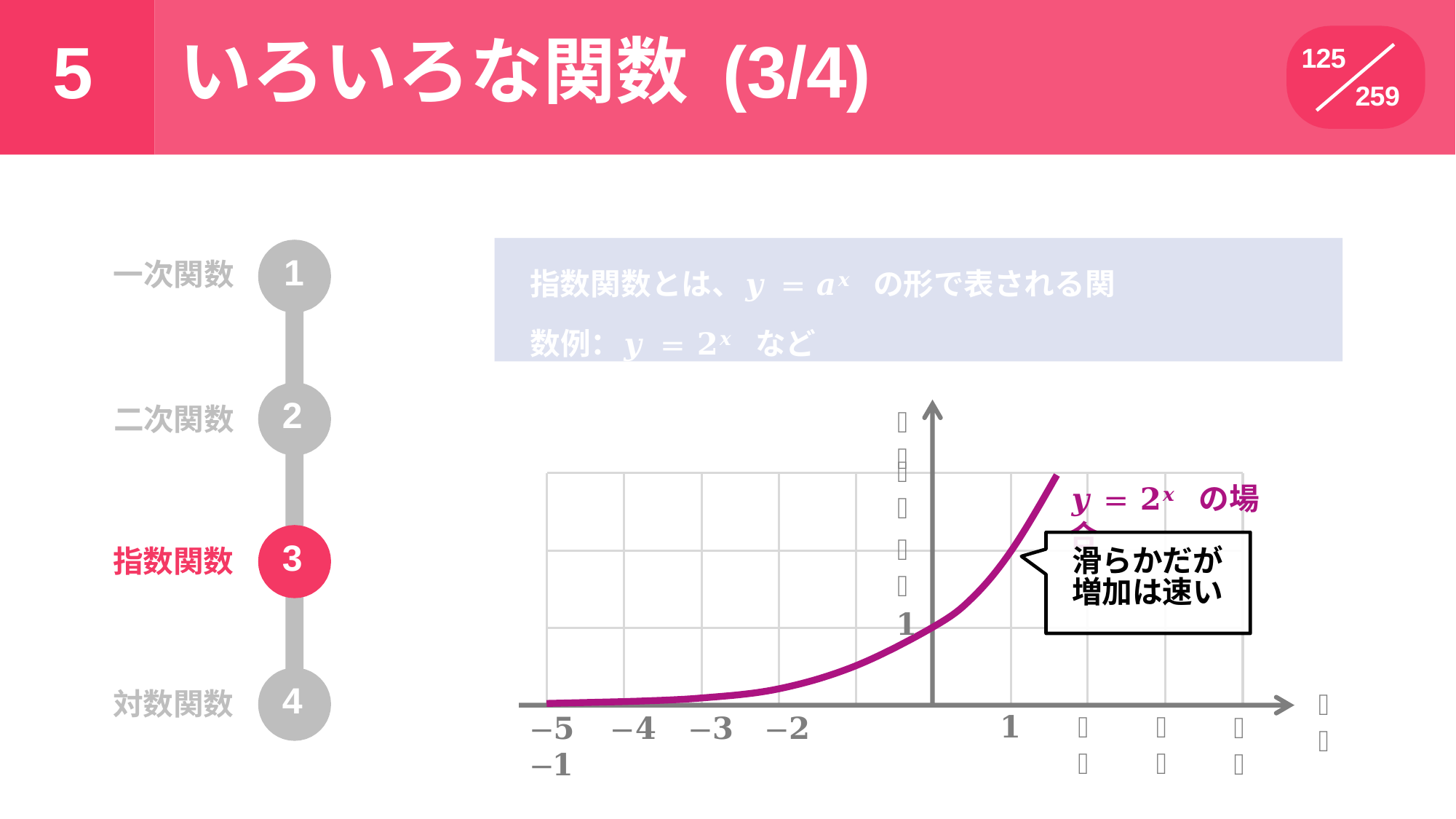

いろいろな関数 (3/4)
# 5
125
259
指数関数とは、𝒚 = 𝒂𝒙 の形で表される関数例：𝒚 = 𝟐𝒙 など

一次関数	1
2
二次関数

𝒚
𝟑

𝒚 = 𝟐𝒙 の場合

𝟐

3
滑らかだが
指数関数
増加は速い
𝟏

4
𝒙
対数関数
𝟑
𝟏
𝟐
𝟒
−𝟓	−𝟒	−𝟑	−𝟐	−𝟏